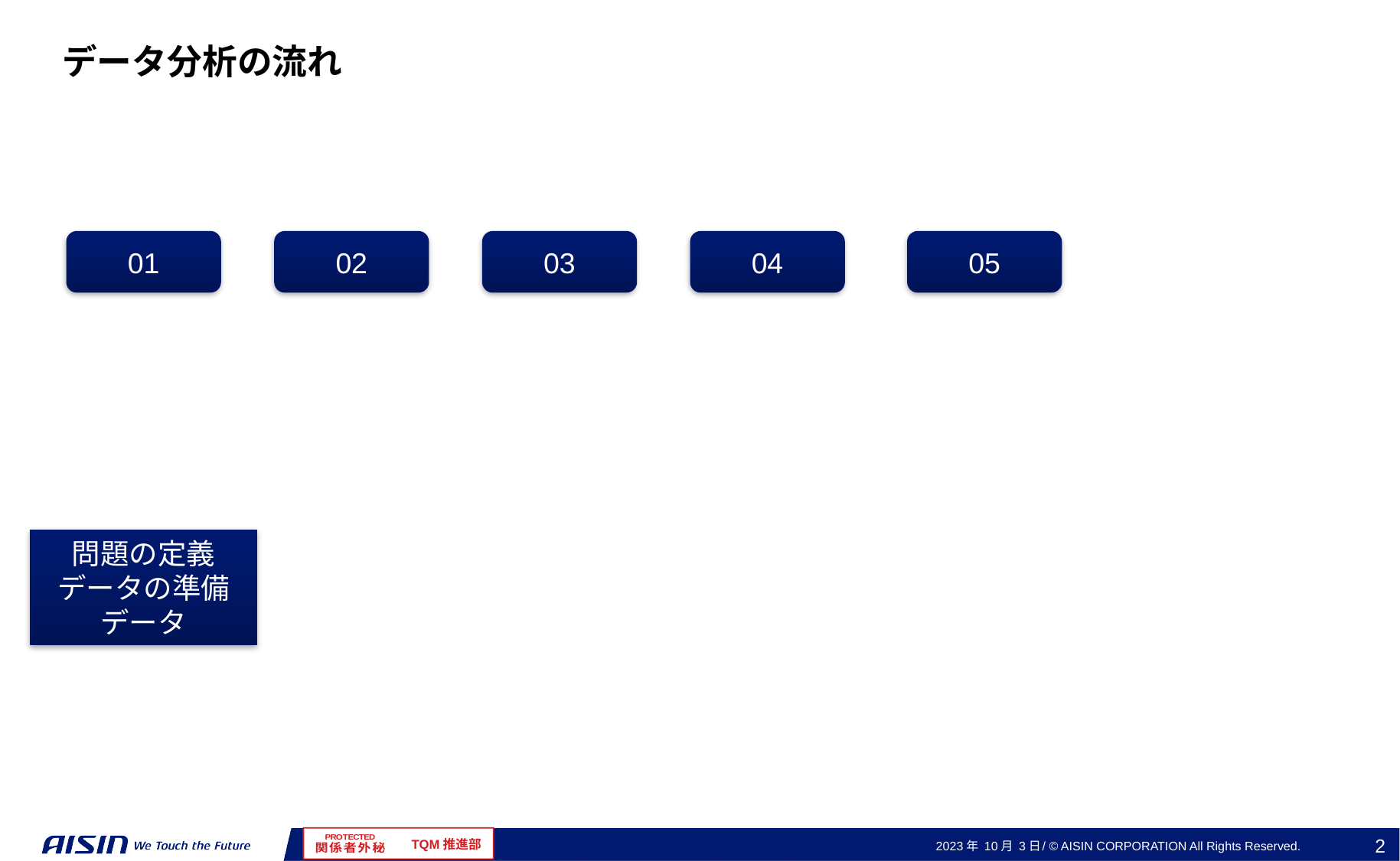

データ分析の流れ

01
02
03
04
05
問題の定義
データの準備
データ
2023年 10月 3日